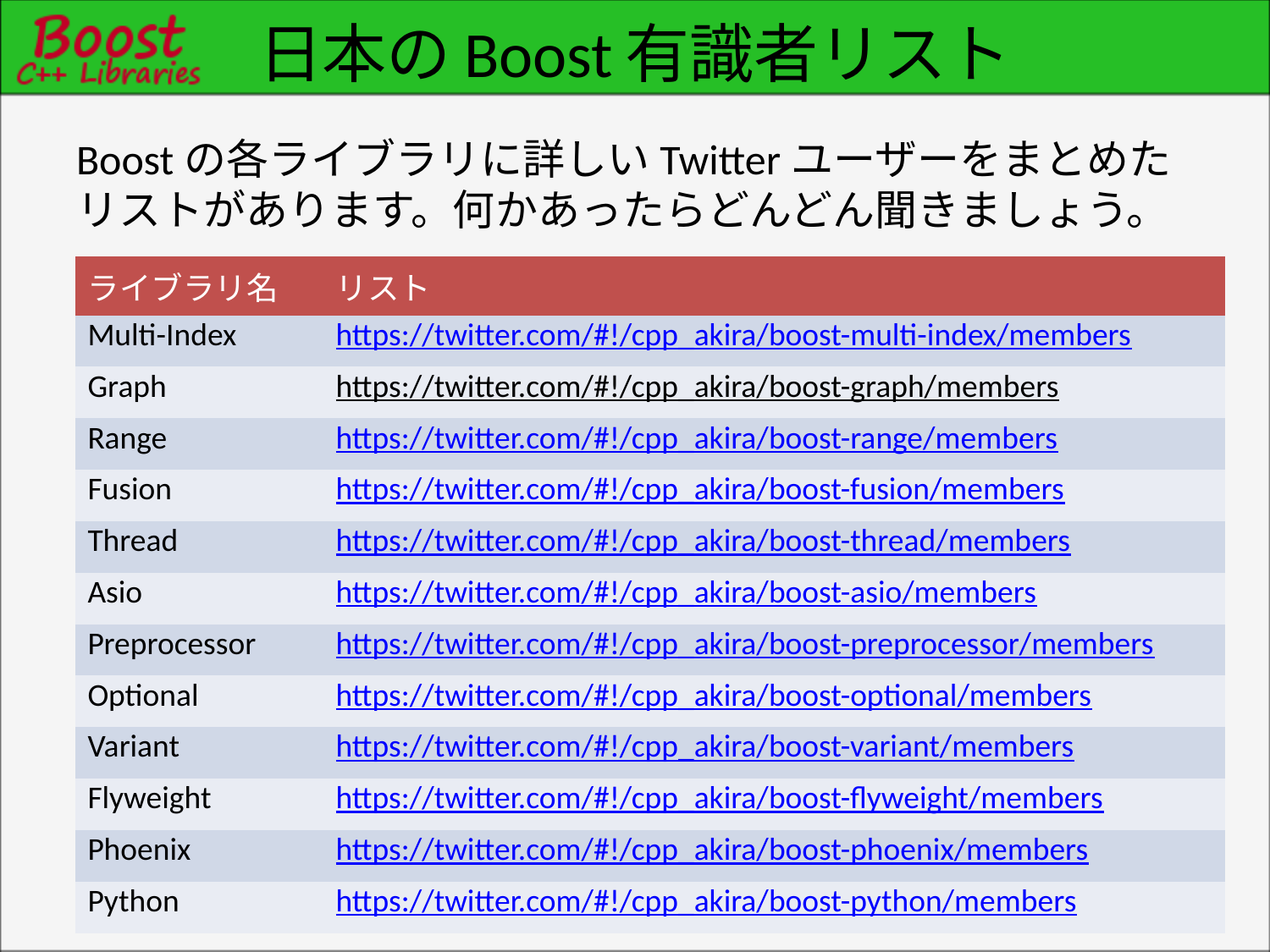

# 日本のBoost有識者リスト
Boostの各ライブラリに詳しいTwitterユーザーをまとめたリストがあります。何かあったらどんどん聞きましょう。
| ライブラリ名 | リスト |
| --- | --- |
| Multi-Index | https://twitter.com/#!/cpp\_akira/boost-multi-index/members |
| Graph | https://twitter.com/#!/cpp\_akira/boost-graph/members |
| Range | https://twitter.com/#!/cpp\_akira/boost-range/members |
| Fusion | https://twitter.com/#!/cpp\_akira/boost-fusion/members |
| Thread | https://twitter.com/#!/cpp\_akira/boost-thread/members |
| Asio | https://twitter.com/#!/cpp\_akira/boost-asio/members |
| Preprocessor | https://twitter.com/#!/cpp\_akira/boost-preprocessor/members |
| Optional | https://twitter.com/#!/cpp\_akira/boost-optional/members |
| Variant | https://twitter.com/#!/cpp\_akira/boost-variant/members |
| Flyweight | https://twitter.com/#!/cpp\_akira/boost-flyweight/members |
| Phoenix | https://twitter.com/#!/cpp\_akira/boost-phoenix/members |
| Python | https://twitter.com/#!/cpp\_akira/boost-python/members |